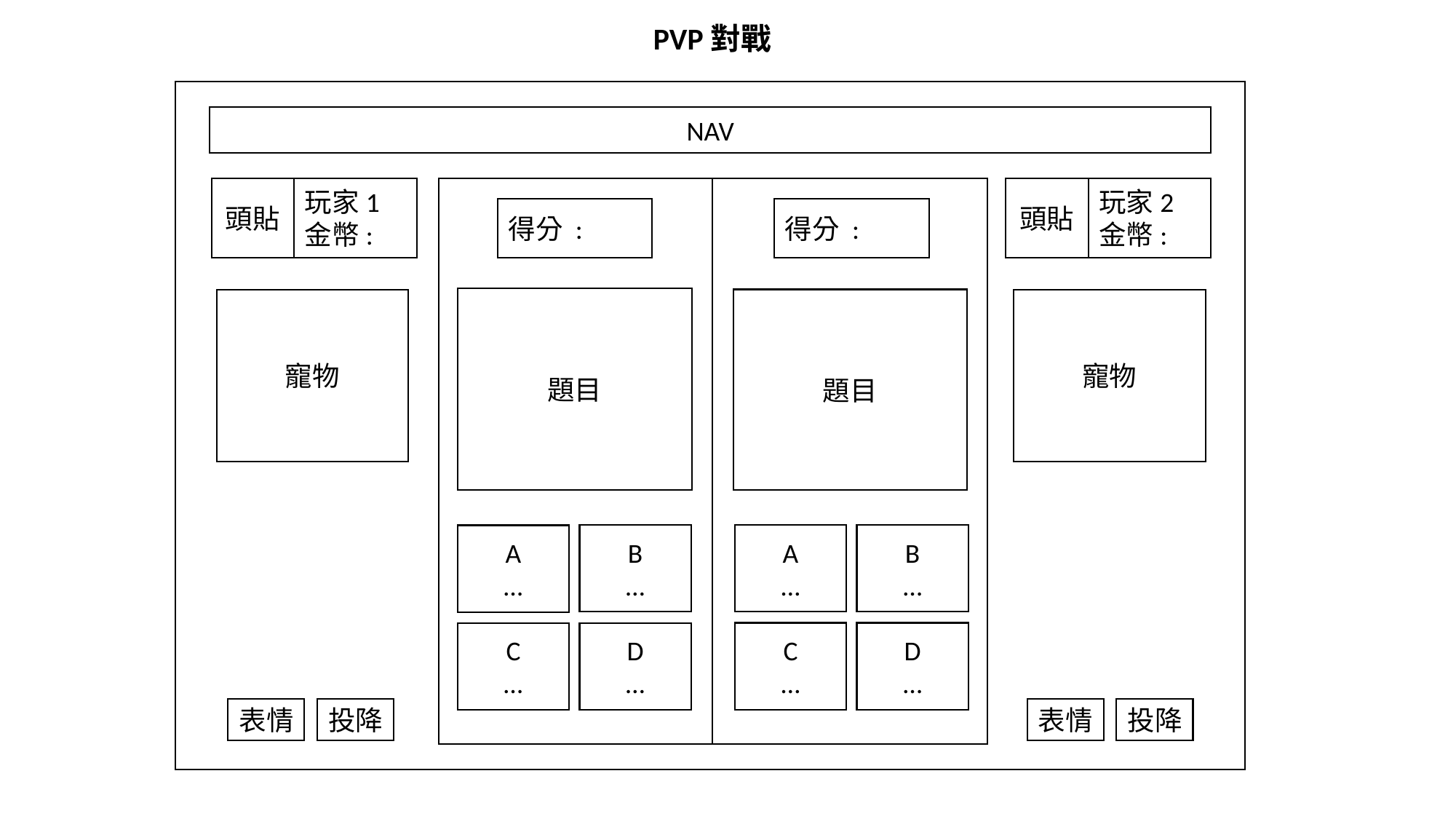

PVP對戰

NAV
頭貼
玩家1
金幣:

頭貼
玩家2
金幣:
得分 :
得分 :
題目
寵物
題目
寵物
B
…
A
…
C
…
D
…
B
…
A
…
C
…
D
…
表情
投降
表情
投降